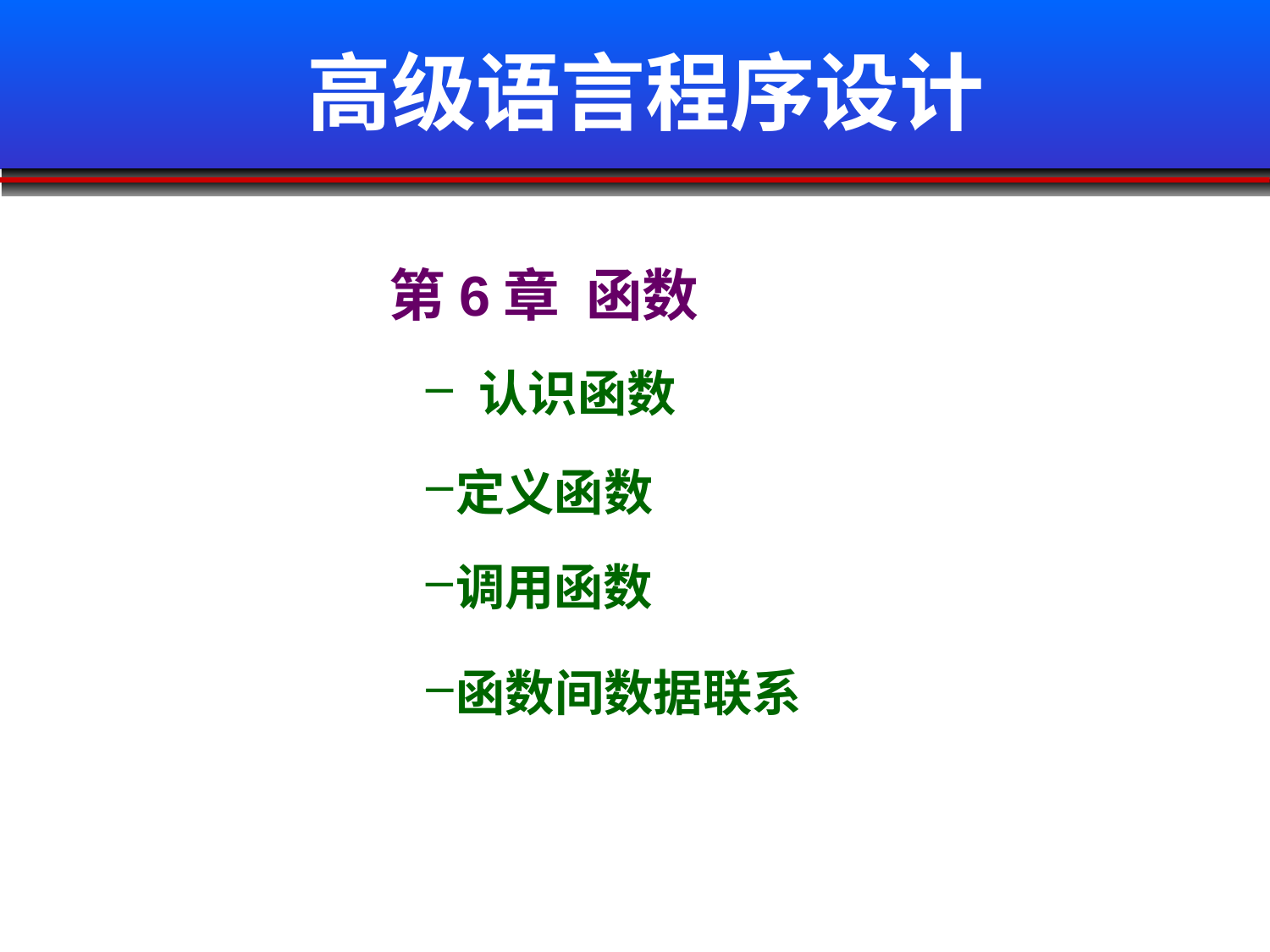

# 高级语言程序设计
 第6章  函数
 认识函数
定义函数
调用函数
函数间数据联系